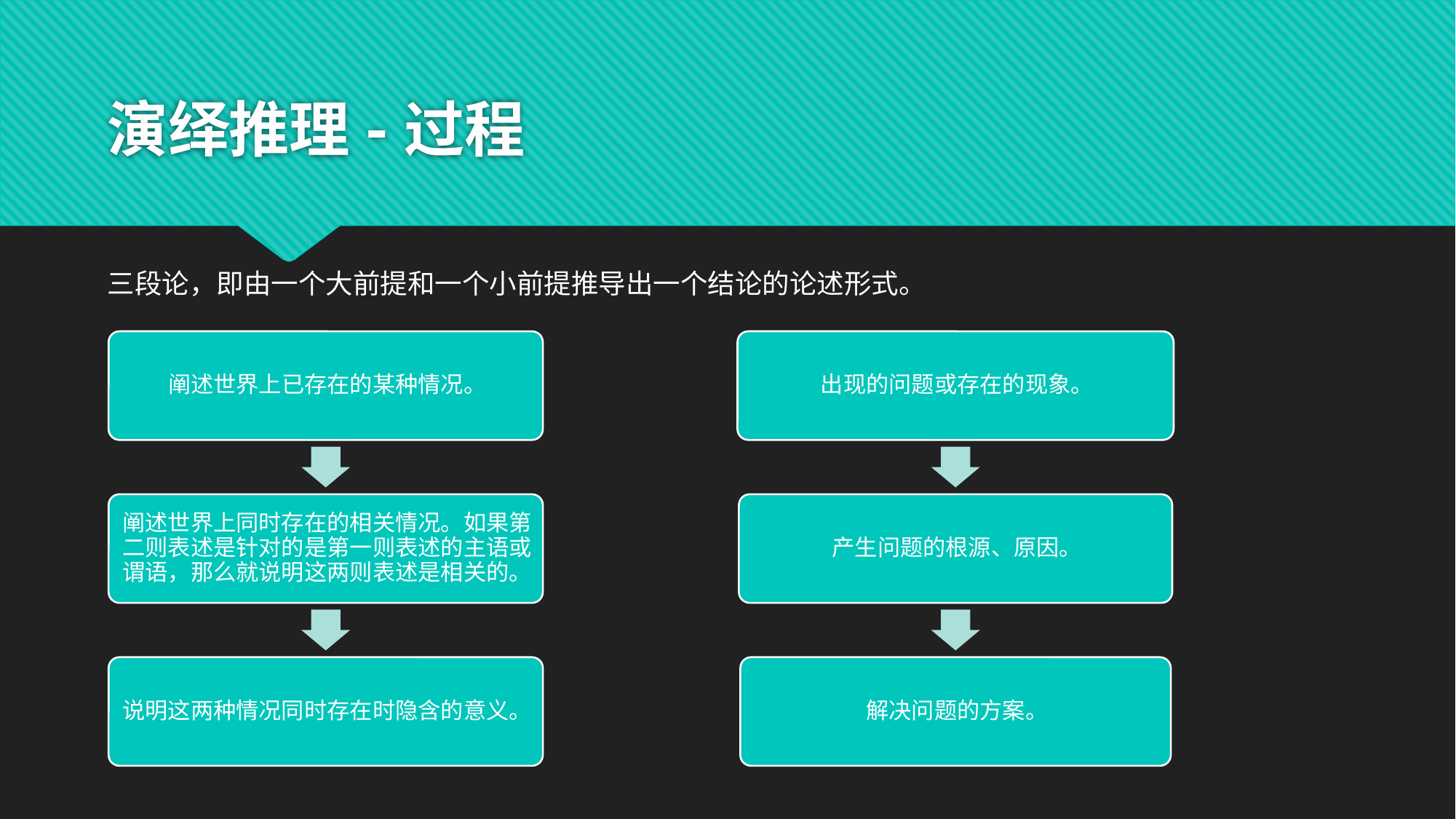

# 演绎推理-过程
三段论，即由一个大前提和一个小前提推导出一个结论的论述形式。
阐述世界上已存在的某种情况。

阐述世界上同时存在的相关情况。如果第二则表述是针对的是第一则表述的主语或谓语，那么就说明这两则表述是相关的。

说明这两种情况同时存在时隐含的意义。
出现的问题或存在的现象。

产生问题的根源、原因。

解决问题的方案。